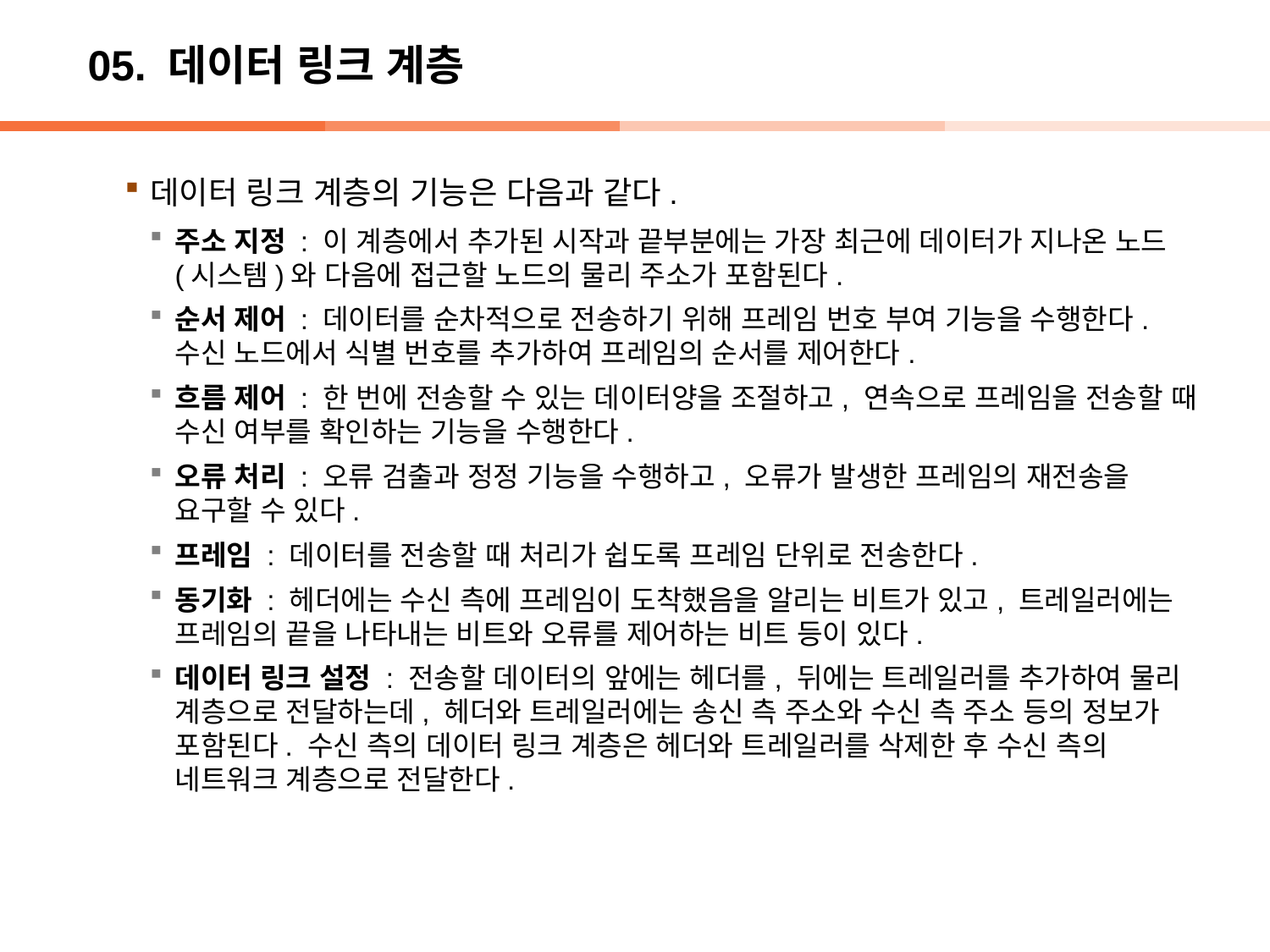

# 05. 데이터 링크 계층
데이터 링크 계층의 기능은 다음과 같다.
주소 지정 : 이 계층에서 추가된 시작과 끝부분에는 가장 최근에 데이터가 지나온 노드(시스템)와 다음에 접근할 노드의 물리 주소가 포함된다.
순서 제어 : 데이터를 순차적으로 전송하기 위해 프레임 번호 부여 기능을 수행한다. 수신 노드에서 식별 번호를 추가하여 프레임의 순서를 제어한다.
흐름 제어 : 한 번에 전송할 수 있는 데이터양을 조절하고, 연속으로 프레임을 전송할 때 수신 여부를 확인하는 기능을 수행한다.
오류 처리 : 오류 검출과 정정 기능을 수행하고, 오류가 발생한 프레임의 재전송을 요구할 수 있다.
프레임 : 데이터를 전송할 때 처리가 쉽도록 프레임 단위로 전송한다.
동기화 : 헤더에는 수신 측에 프레임이 도착했음을 알리는 비트가 있고, 트레일러에는 프레임의 끝을 나타내는 비트와 오류를 제어하는 비트 등이 있다.
데이터 링크 설정 : 전송할 데이터의 앞에는 헤더를, 뒤에는 트레일러를 추가하여 물리 계층으로 전달하는데, 헤더와 트레일러에는 송신 측 주소와 수신 측 주소 등의 정보가 포함된다. 수신 측의 데이터 링크 계층은 헤더와 트레일러를 삭제한 후 수신 측의 네트워크 계층으로 전달한다.